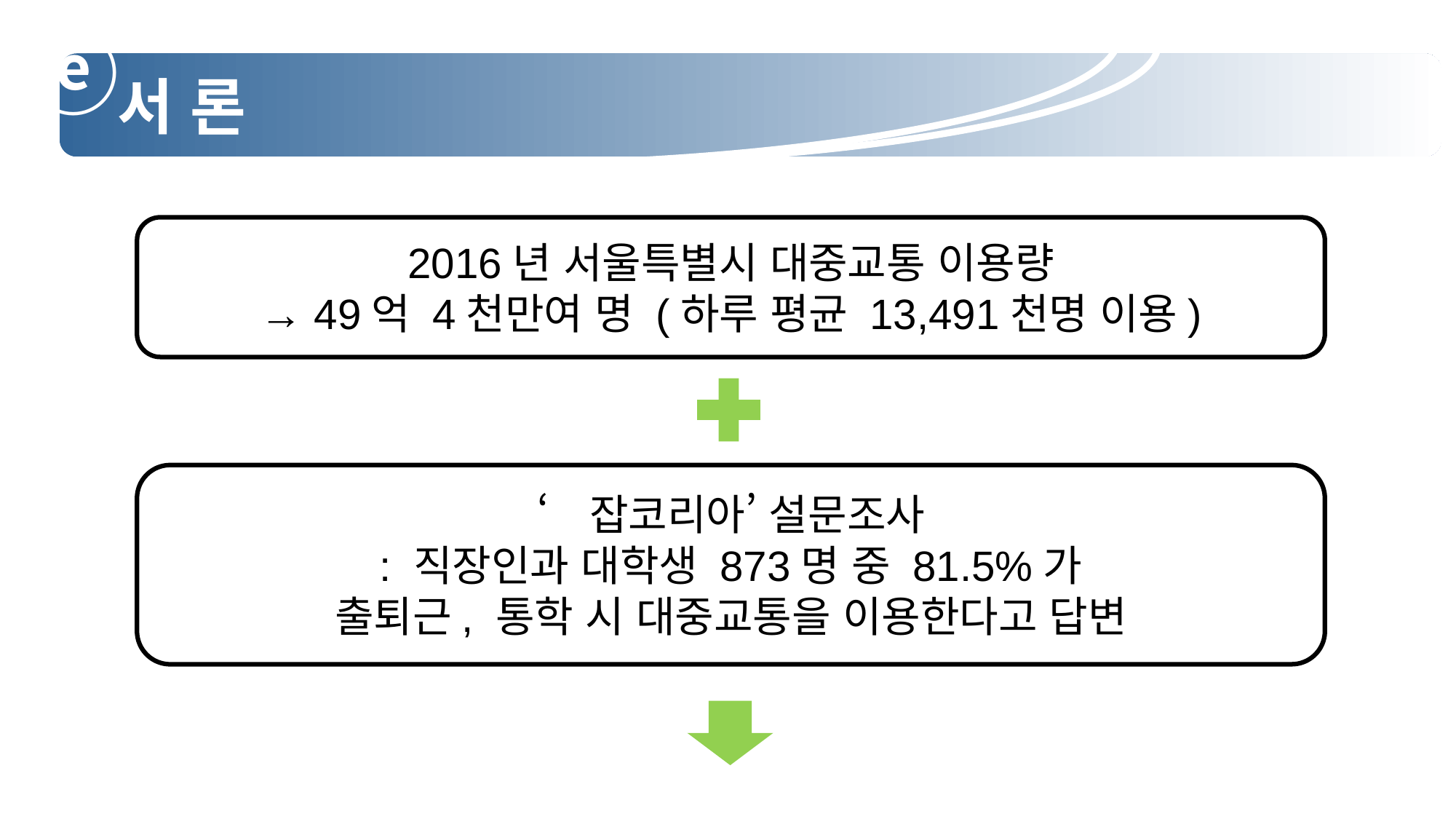

ⓔ
  서 론

2016년 서울특별시 대중교통 이용량
→ 49억 4천만여 명 (하루 평균 13,491천명 이용)

‘잡코리아’ 설문조사
: 직장인과 대학생 873명 중 81.5%가
출퇴근, 통학 시 대중교통을 이용한다고 답변